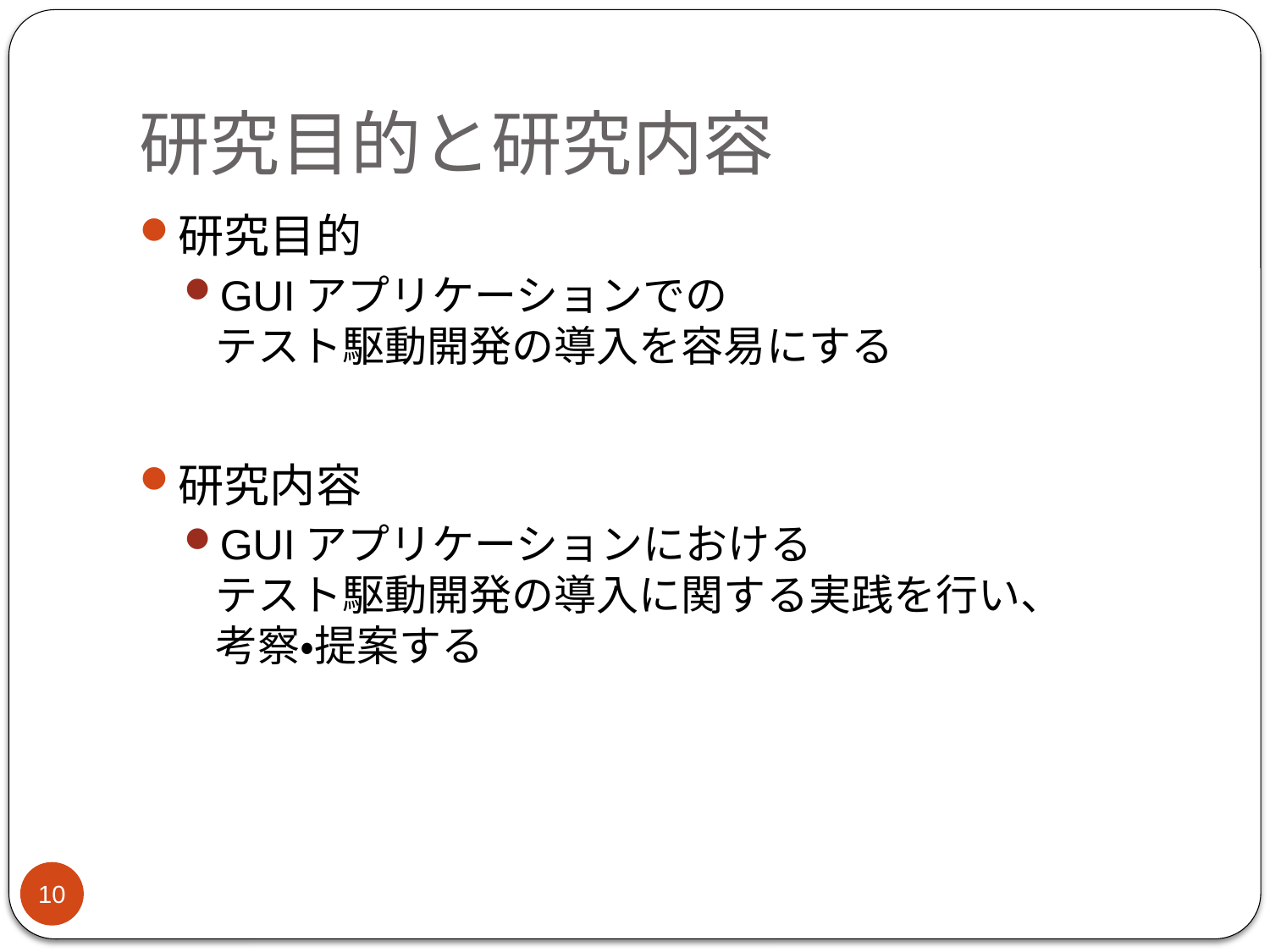

# 研究目的と研究内容
研究目的
GUIアプリケーションでの
テスト駆動開発の導入を容易にする

研究内容
GUIアプリケーションにおける
テスト駆動開発の導入に関する実践を行い、
考察・提案する
10